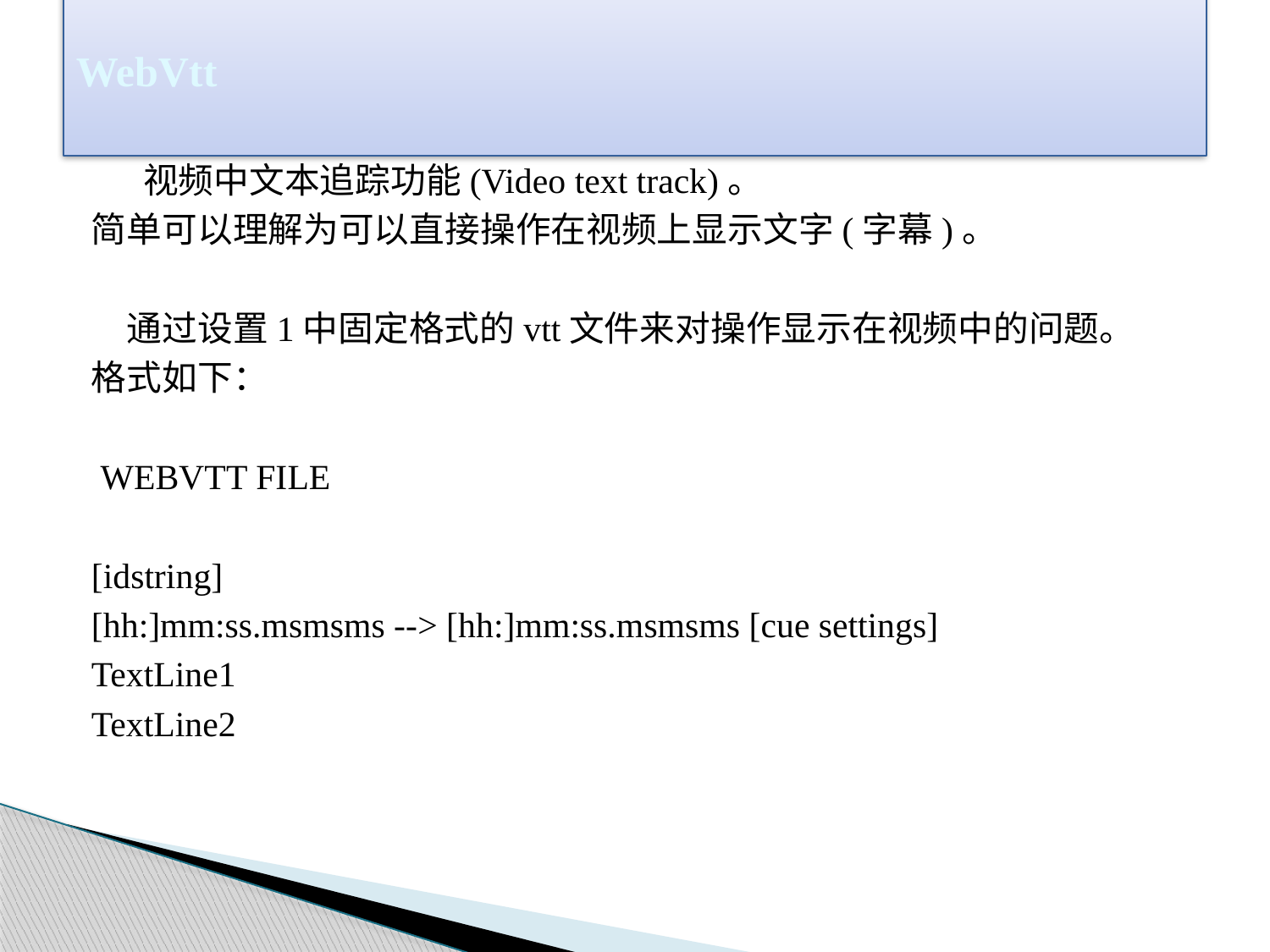

# WebVtt
3、WEBVTT

	 视频中文本追踪功能(Video text track)。
简单可以理解为可以直接操作在视频上显示文字(字幕)。

	通过设置1中固定格式的vtt文件来对操作显示在视频中的问题。
格式如下：

 WEBVTT FILE

[idstring]
[hh:]mm:ss.msmsms --> [hh:]mm:ss.msmsms [cue settings]
TextLine1
TextLine2